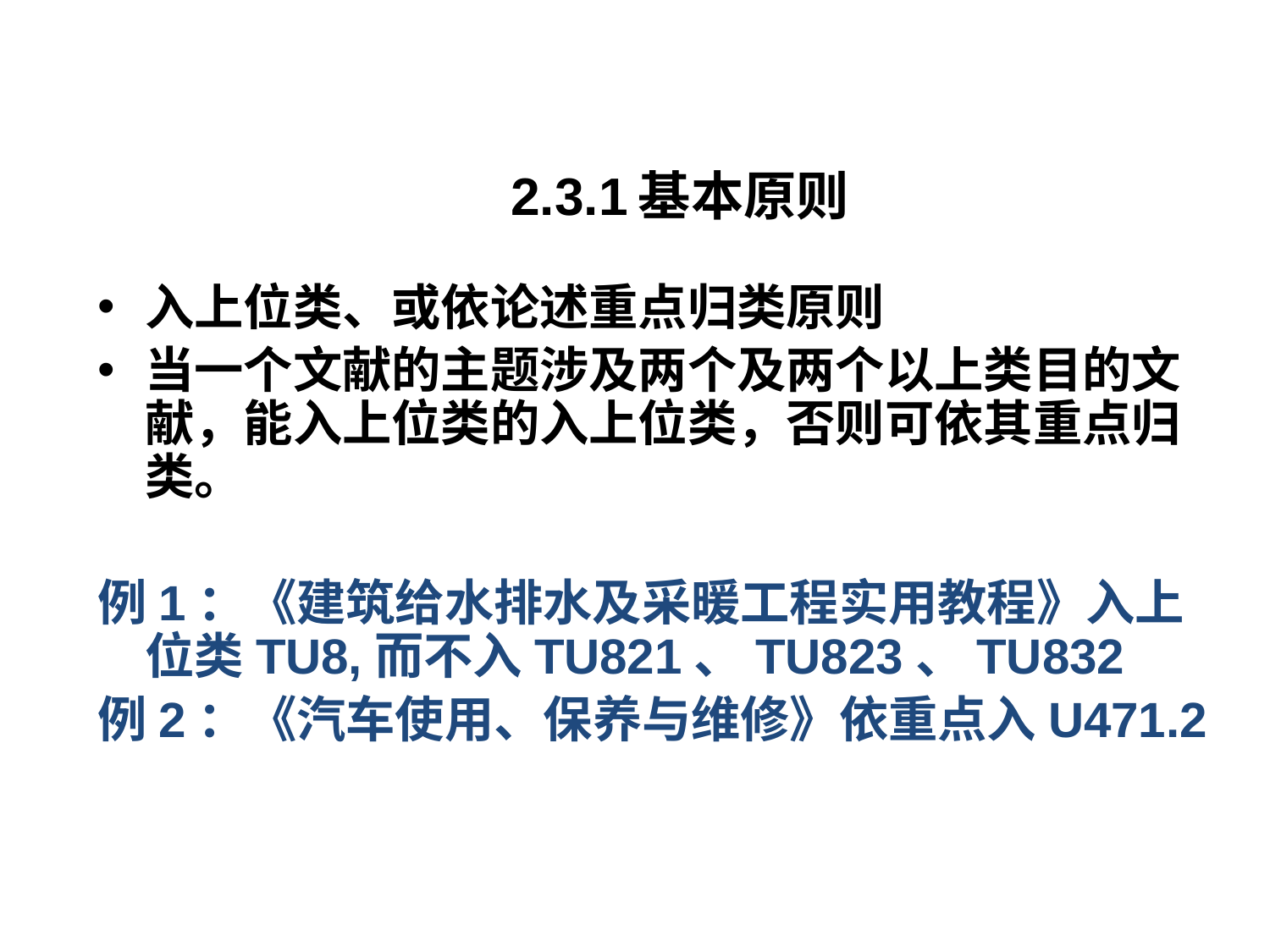

# 2.3.1基本原则
入上位类、或依论述重点归类原则
当一个文献的主题涉及两个及两个以上类目的文献，能入上位类的入上位类，否则可依其重点归类。

例1：《建筑给水排水及采暖工程实用教程》入上位类TU8,而不入TU821、TU823、TU832
例2：《汽车使用、保养与维修》依重点入U471.2